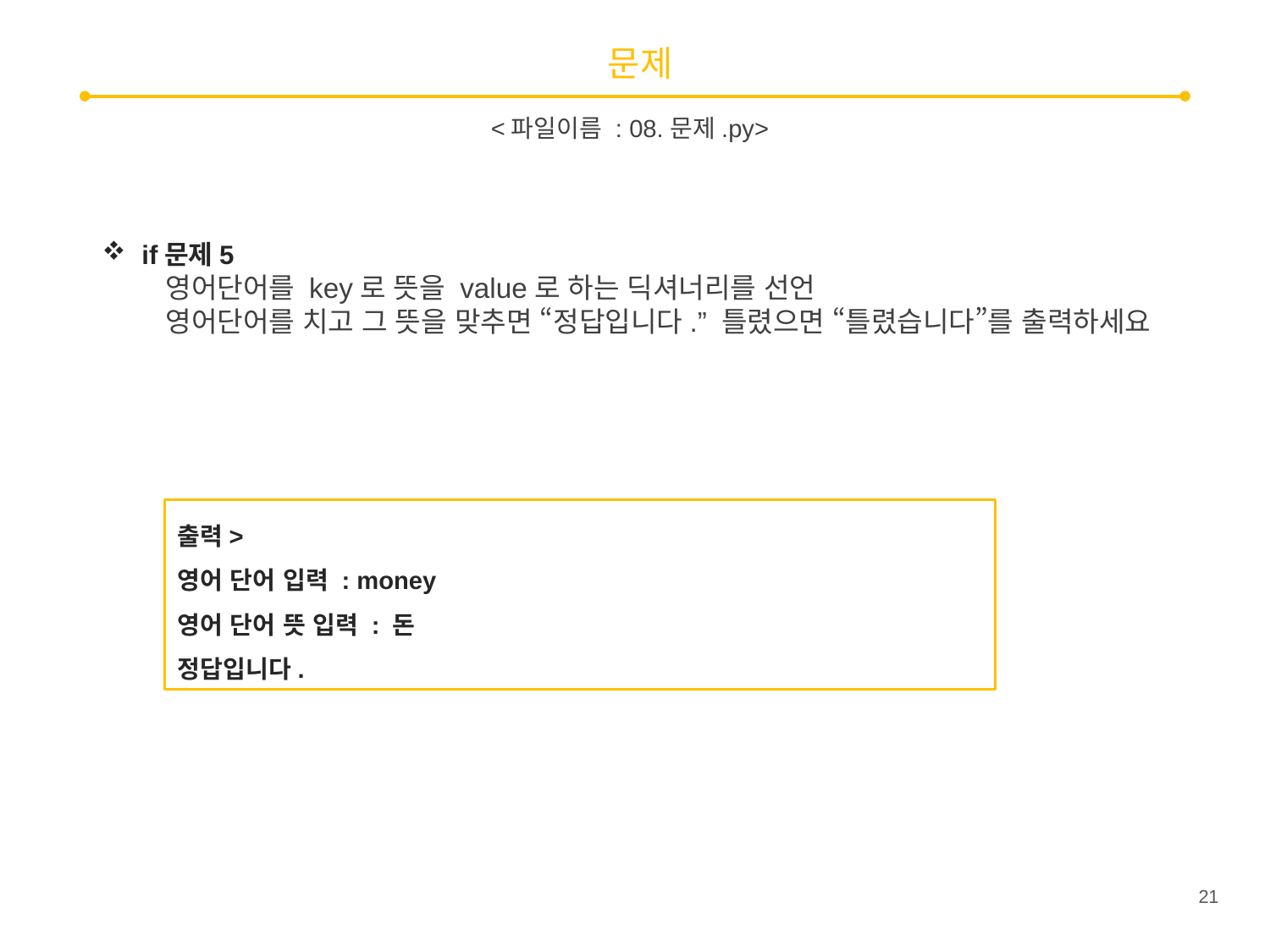

# 문제
<파일이름 : 08.문제.py>
if문제5
영어단어를 key로 뜻을 value로 하는 딕셔너리를 선언
영어단어를 치고 그 뜻을 맞추면 “정답입니다.” 틀렸으면 “틀렸습니다”를 출력하세요
출력>
영어 단어 입력 : money
영어 단어 뜻 입력 : 돈
정답입니다.